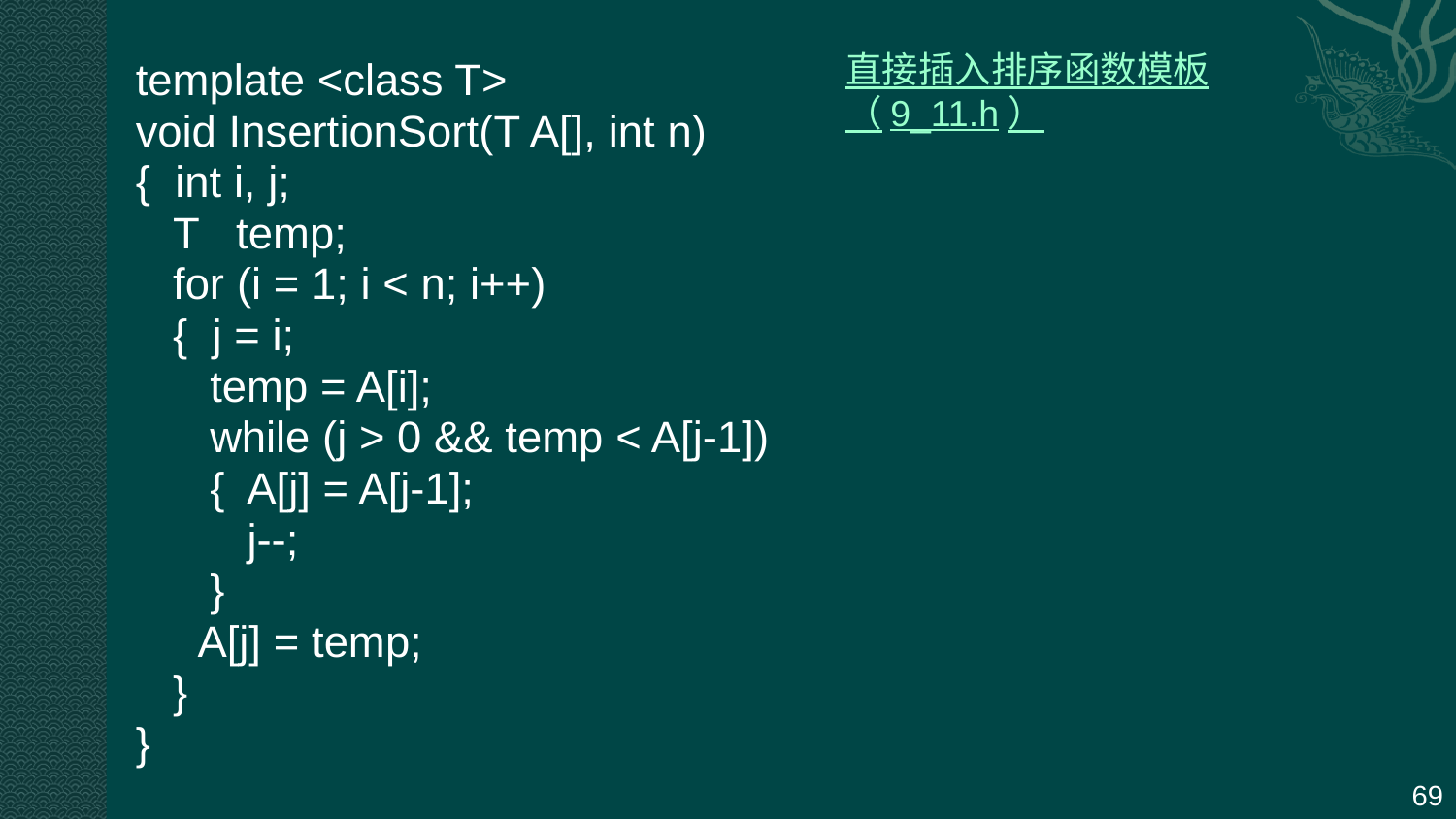

直接插入排序函数模板（9_11.h）
template <class T>
void InsertionSort(T A[], int n)
{  int i, j;
   T   temp;
   for (i = 1; i < n; i++)
   {  j = i;
      temp = A[i];
      while (j > 0 && temp < A[j-1])
      {  A[j] = A[j-1];
         j--;
      }
     A[j] = temp;
   }
}
69